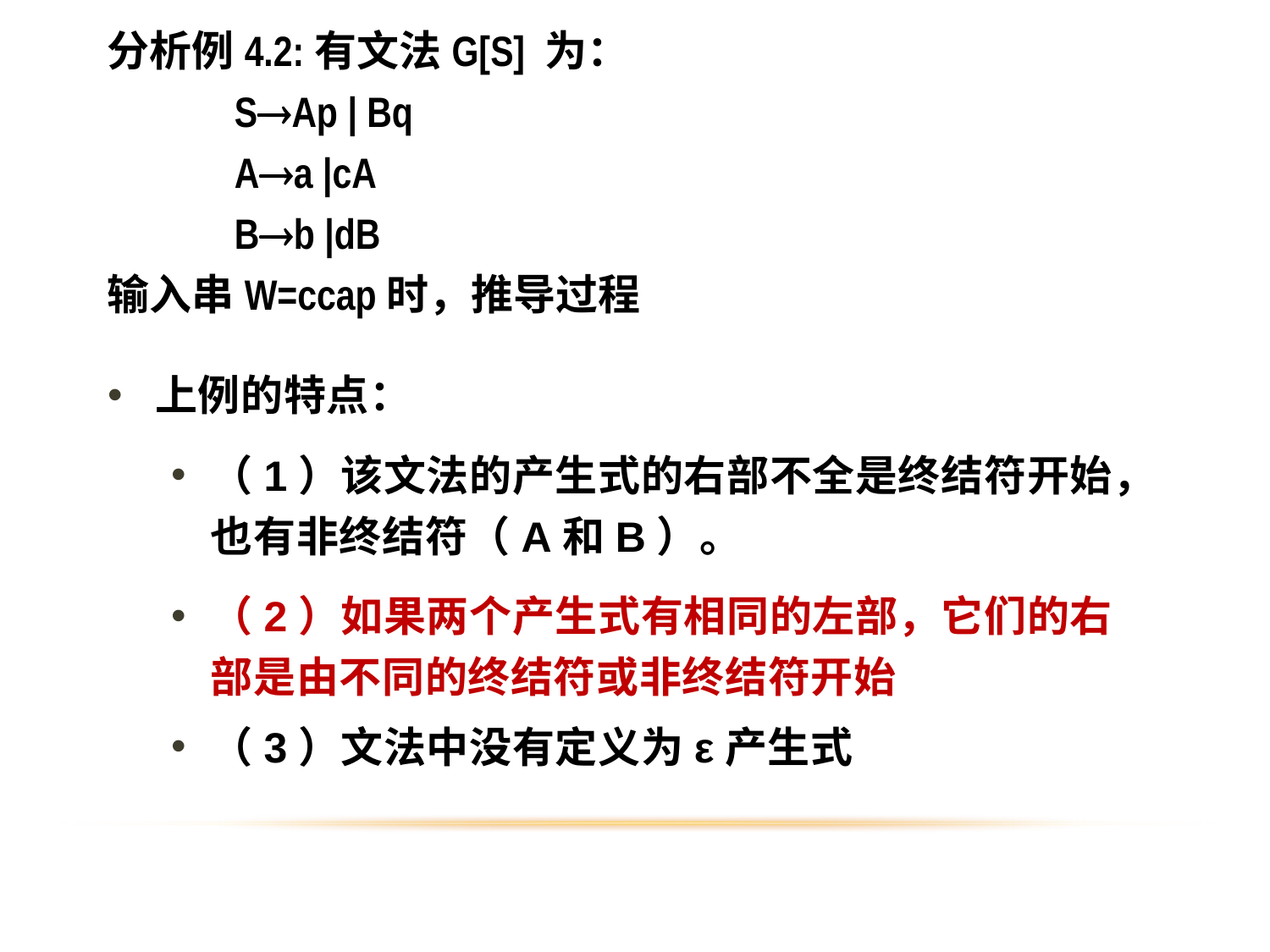

分析例4.2:有文法G[S] 为：
	S→Ap | Bq
	A→a |cA
	B→b |dB
输入串W=ccap时，推导过程
上例的特点：
（1）该文法的产生式的右部不全是终结符开始，也有非终结符（A和B）。
（2）如果两个产生式有相同的左部，它们的右部是由不同的终结符或非终结符开始
（3）文法中没有定义为ε产生式